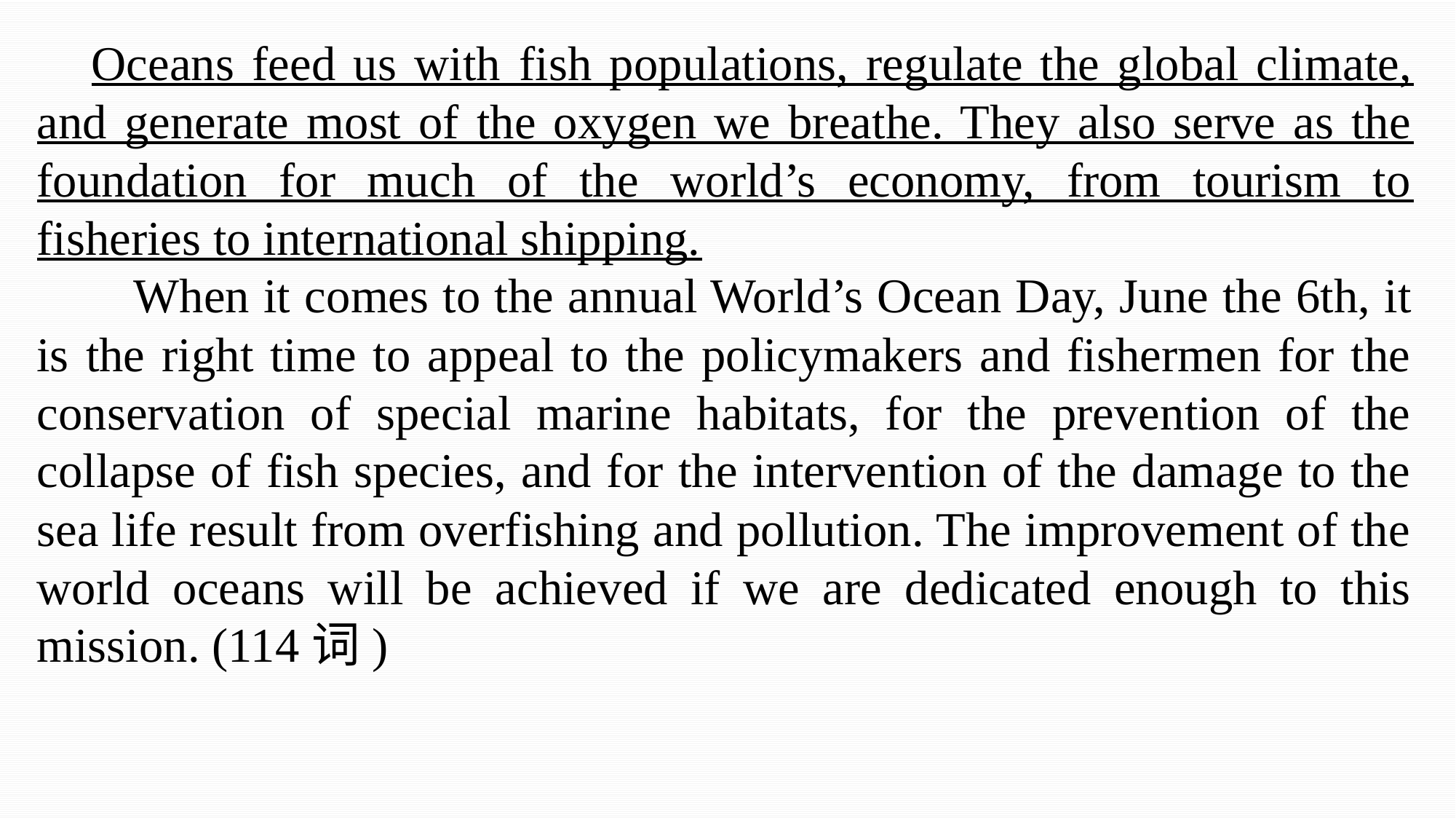

Oceans feed us with fish populations, regulate the global climate, and generate most of the oxygen we breathe. They also serve as the foundation for much of the world’s economy, from tourism to fisheries to international shipping.
   When it comes to the annual World’s Ocean Day, June the 6th, it is the right time to appeal to the policymakers and fishermen for the conservation of special marine habitats, for the prevention of the collapse of fish species, and for the intervention of the damage to the sea life result from overfishing and pollution. The improvement of the world oceans will be achieved if we are dedicated enough to this mission. (114词)